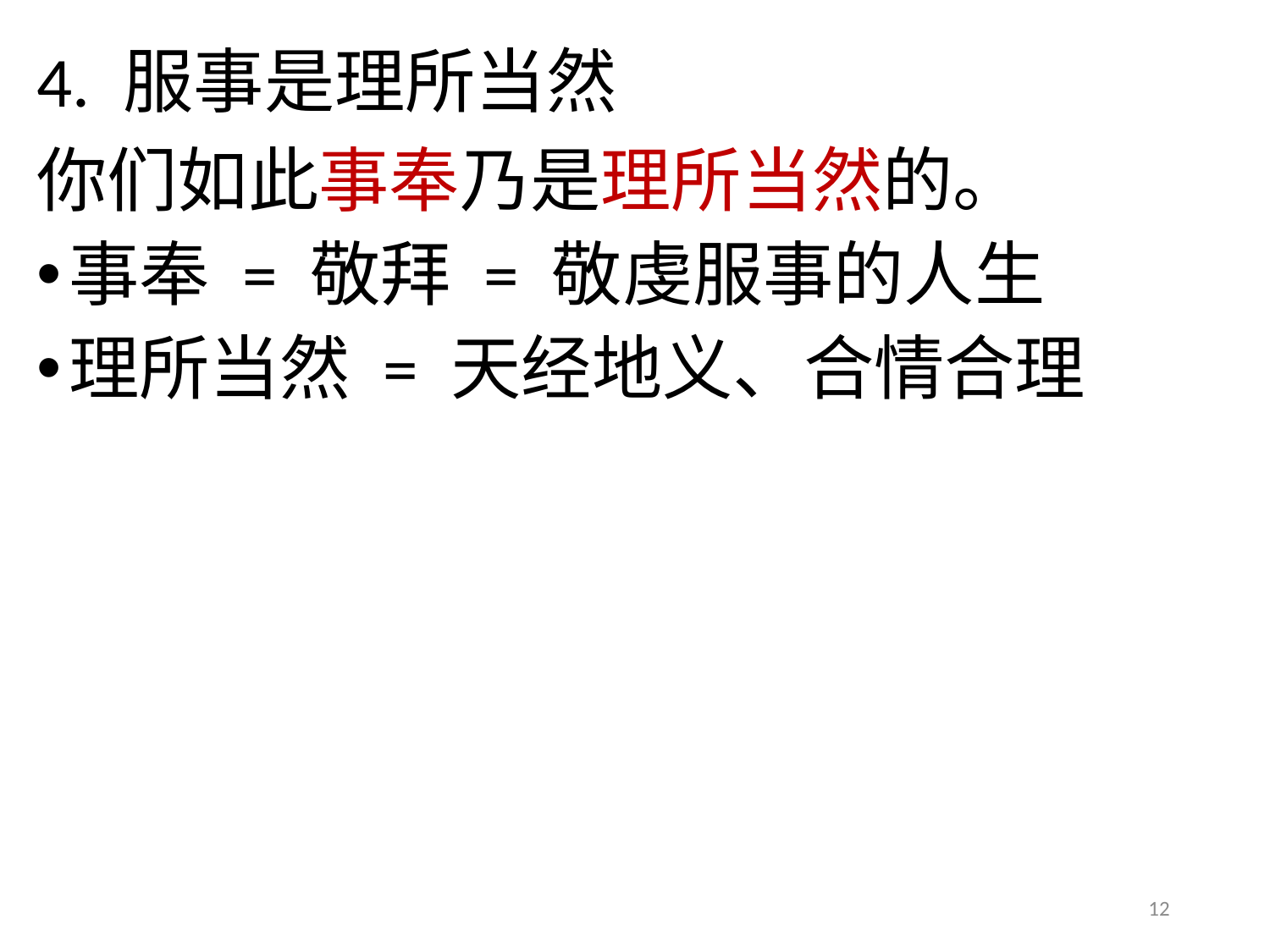

# 4. 服事是理所当然
你们如此事奉乃是理所当然的。
事奉 = 敬拜 = 敬虔服事的人生
理所当然 = 天经地义、合情合理

12